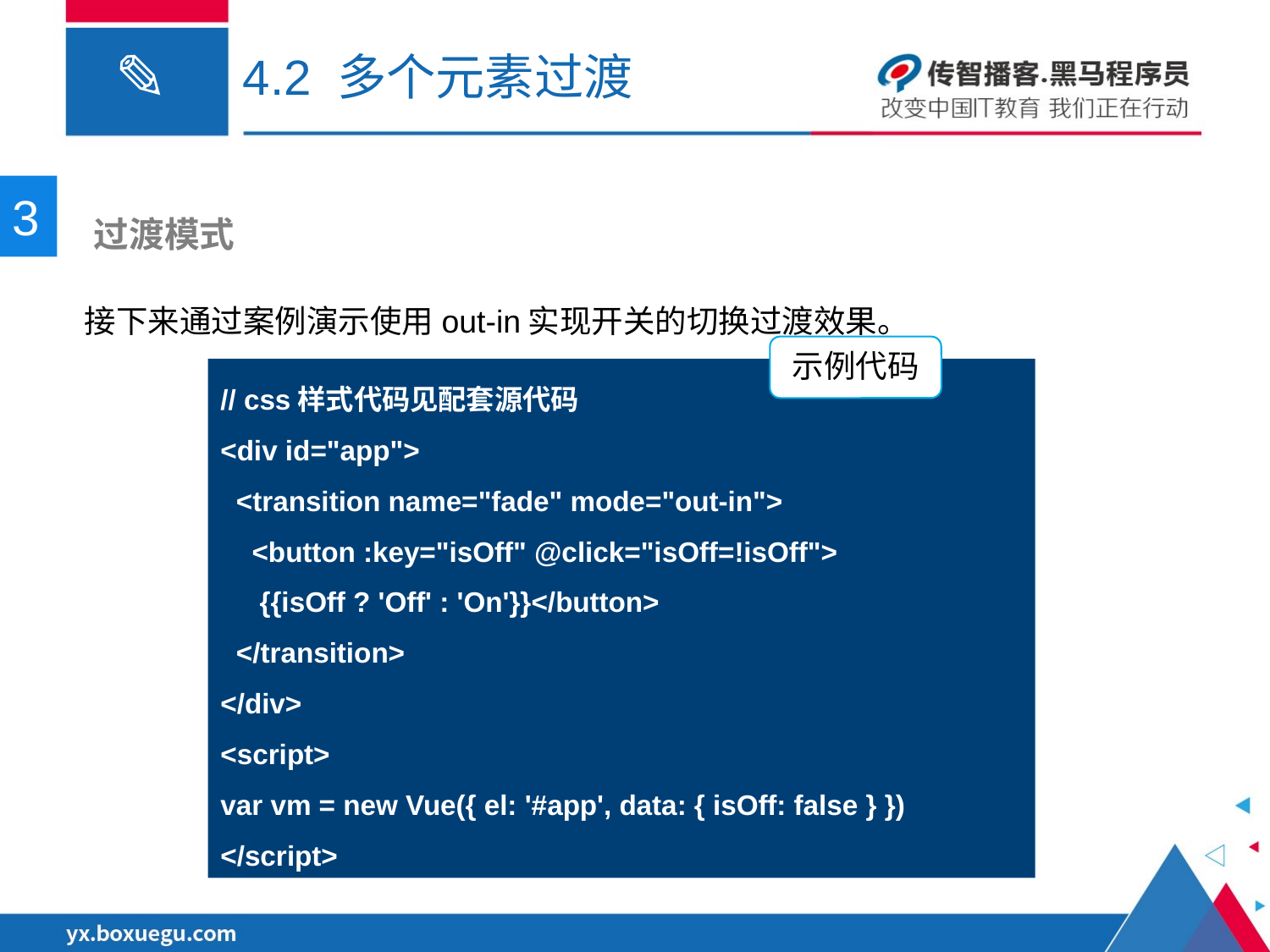

# 4.2 多个元素过渡

3
  过渡模式
接下来通过案例演示使用out-in实现开关的切换过渡效果。
示例代码
// css样式代码见配套源代码
<div id="app">
  <transition name="fade" mode="out-in">
    <button :key="isOff" @click="isOff=!isOff">
     {{isOff ? 'Off' : 'On'}}</button>
  </transition>
</div>
<script>
var vm = new Vue({ el: '#app', data: { isOff: false } })
</script>